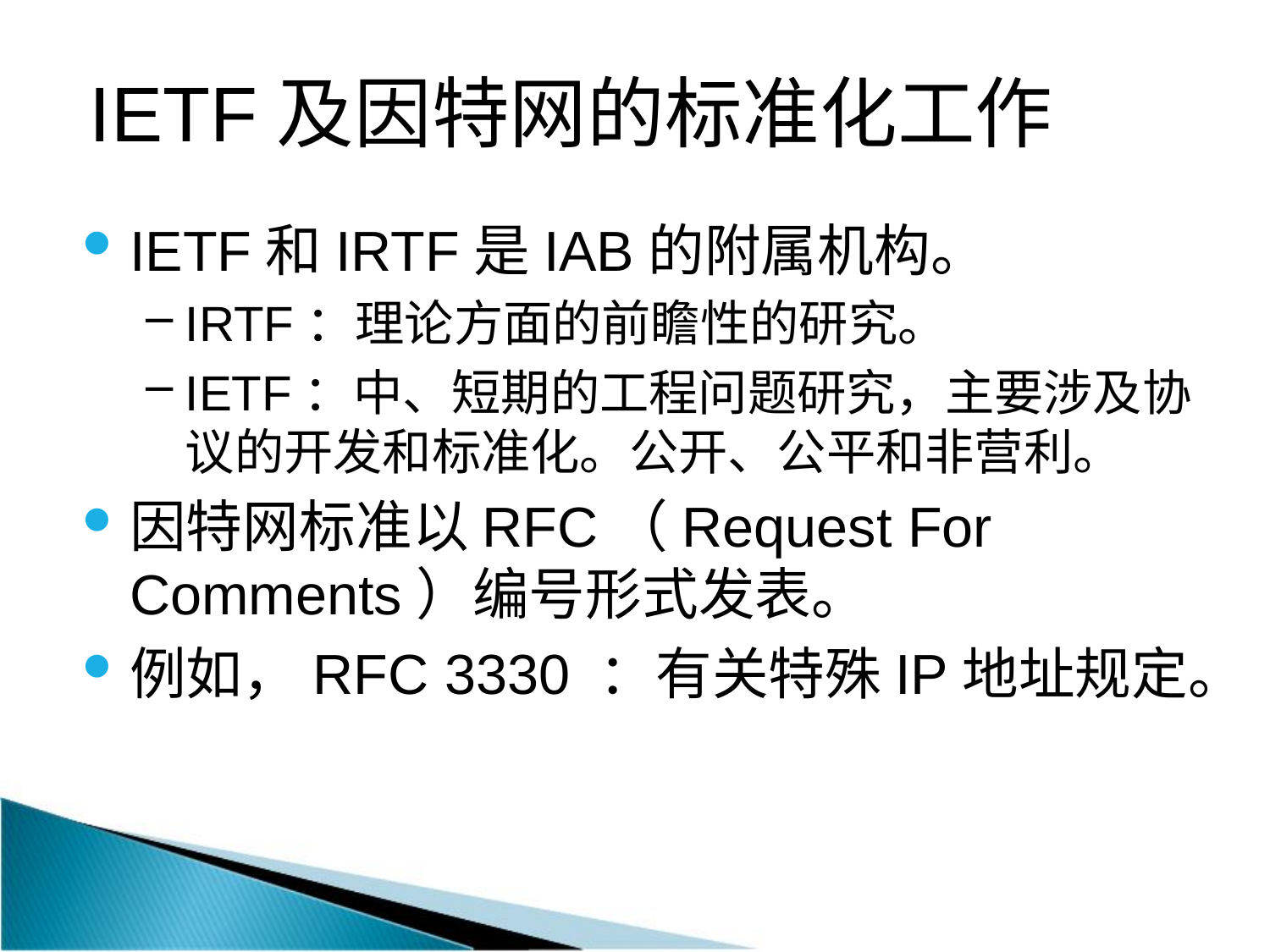

IETF及因特网的标准化工作
IETF和IRTF是IAB的附属机构。
IRTF：理论方面的前瞻性的研究。
IETF：中、短期的工程问题研究，主要涉及协议的开发和标准化。公开、公平和非营利。
因特网标准以RFC（Request For Comments）编号形式发表。
例如，RFC 3330 ：有关特殊IP地址规定。